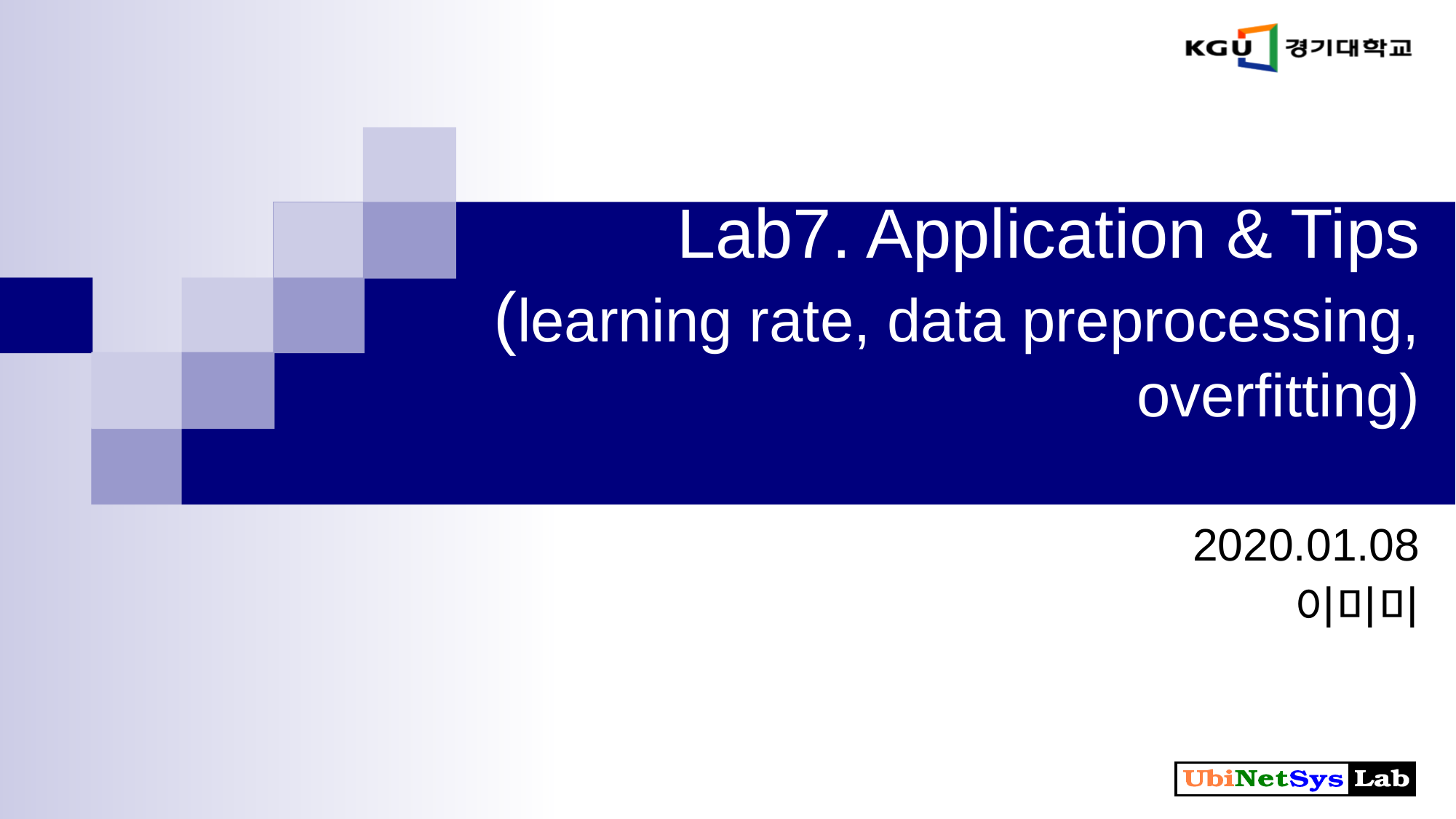

# Lab7. Application & Tips (learning rate, data preprocessing, overfitting)
2020.01.08
이미미